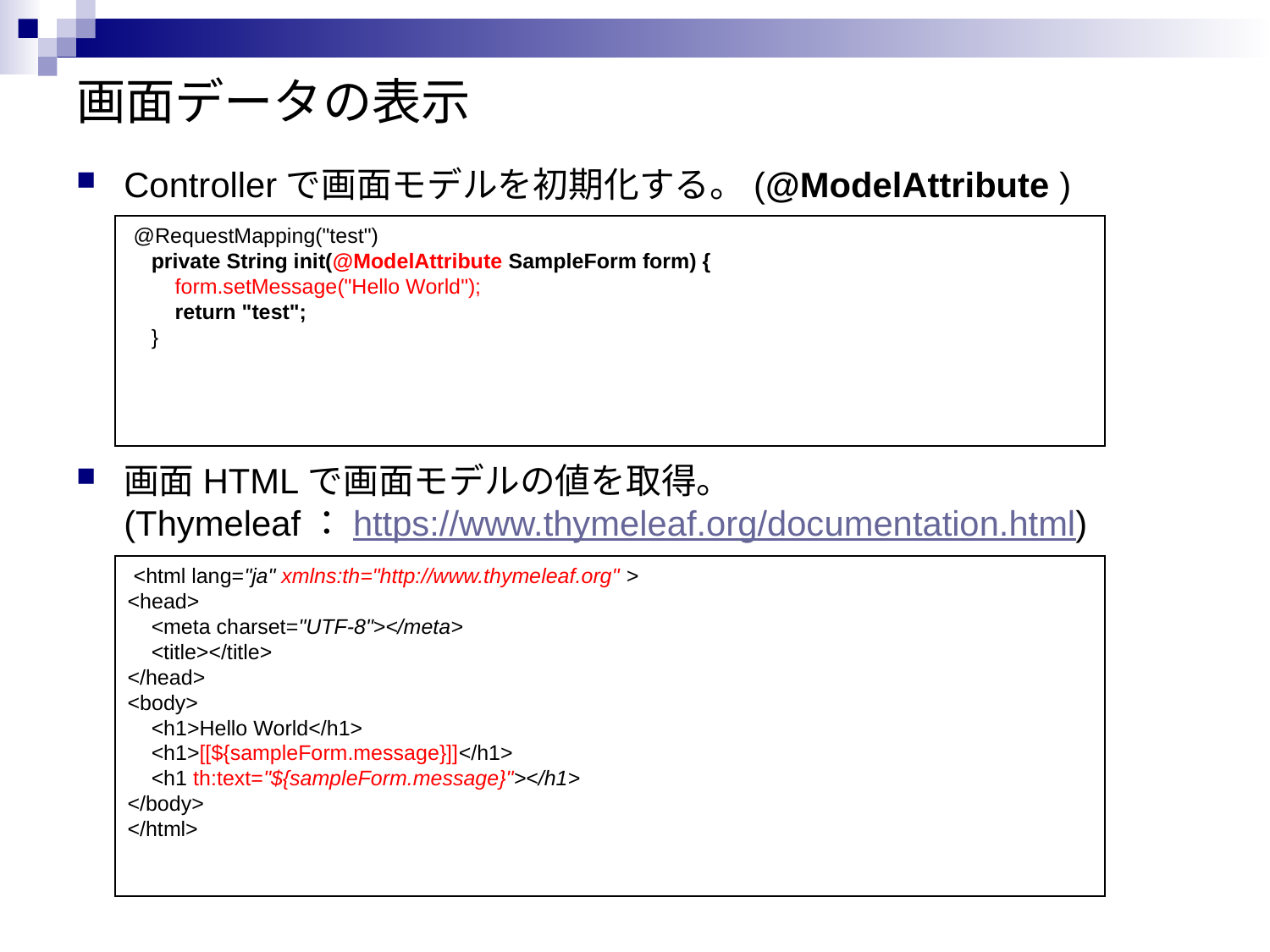

# 画面データの表示
Controllerで画面モデルを初期化する。(@ModelAttribute )

画面HTMLで画面モデルの値を取得。                                                   (Thymeleaf：https://www.thymeleaf.org/documentation.html)

 @RequestMapping("test")
    private String init(@ModelAttribute SampleForm form) {
        form.setMessage("Hello World");
        return "test";
    }
 <html lang="ja" xmlns:th="http://www.thymeleaf.org" >
<head>
    <meta charset="UTF-8"></meta>
    <title></title>
</head>
<body>
    <h1>Hello World</h1>
    <h1>[[${sampleForm.message}]]</h1>
    <h1 th:text="${sampleForm.message}"></h1>
</body>
</html>